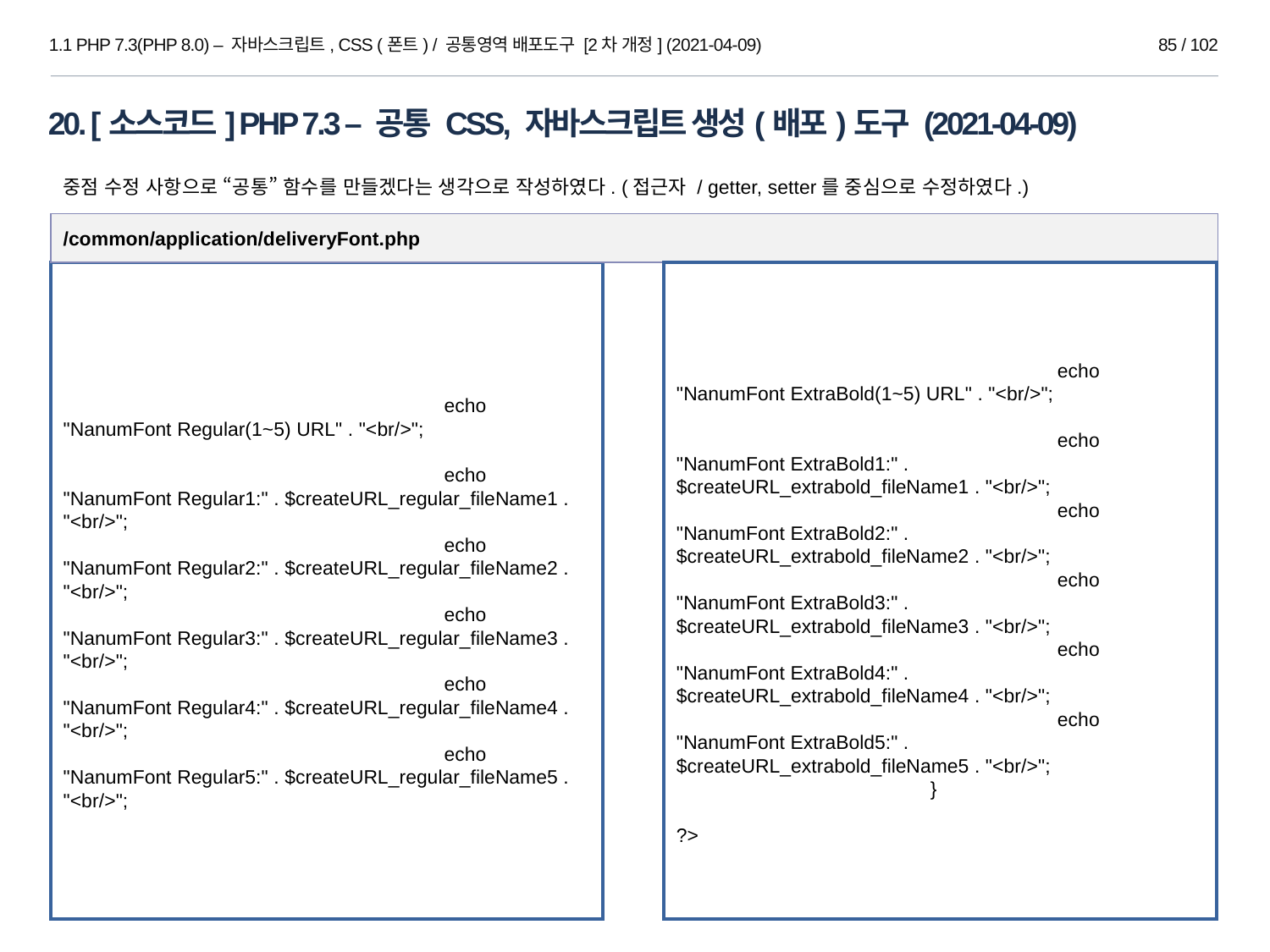

1.1 PHP 7.3(PHP 8.0) – 자바스크립트, CSS (폰트) / 공통영역 배포도구 [2차 개정] (2021-04-09)
85 / 102

20. [소스코드] PHP 7.3 – 공통 CSS, 자바스크립트 생성(배포)도구 (2021-04-09)
중점 수정 사항으로 “공통” 함수를 만들겠다는 생각으로 작성하였다. (접근자 / getter, setter를 중심으로 수정하였다.)
/common/application/deliveryFont.php

			echo "NanumFont ExtraBold(1~5) URL" . "<br/>";

			echo "NanumFont ExtraBold1:" . $createURL_extrabold_fileName1 . "<br/>";
			echo "NanumFont ExtraBold2:" . $createURL_extrabold_fileName2 . "<br/>";
			echo "NanumFont ExtraBold3:" . $createURL_extrabold_fileName3 . "<br/>";
			echo "NanumFont ExtraBold4:" . $createURL_extrabold_fileName4 . "<br/>";
			echo "NanumFont ExtraBold5:" . $createURL_extrabold_fileName5 . "<br/>";
		}

?>

			echo "NanumFont Regular(1~5) URL" . "<br/>";

			echo "NanumFont Regular1:" . $createURL_regular_fileName1 . "<br/>";
			echo "NanumFont Regular2:" . $createURL_regular_fileName2 . "<br/>";
			echo "NanumFont Regular3:" . $createURL_regular_fileName3 . "<br/>";
			echo "NanumFont Regular4:" . $createURL_regular_fileName4 . "<br/>";
			echo "NanumFont Regular5:" . $createURL_regular_fileName5 . "<br/>";